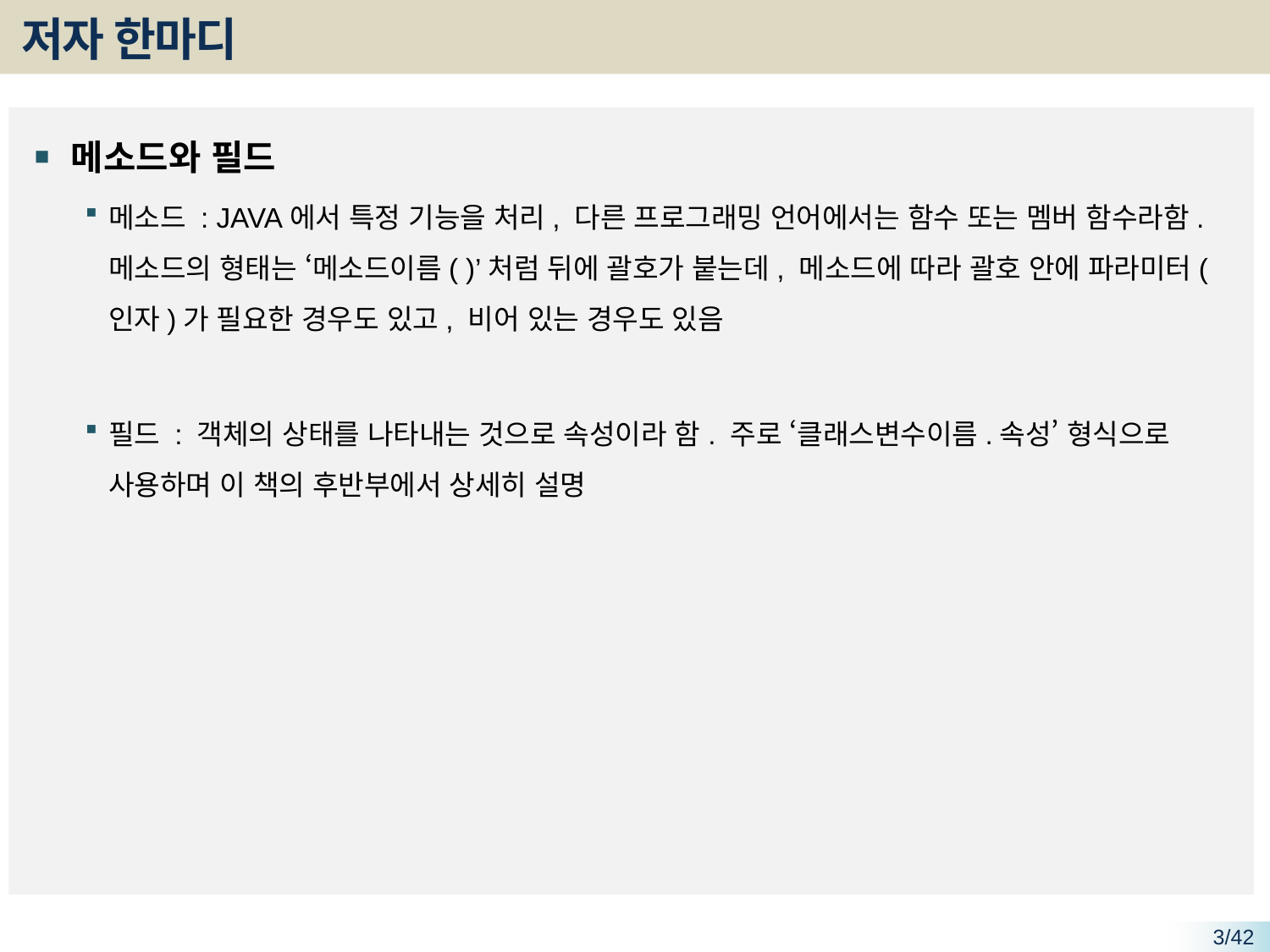

# 저자 한마디
메소드와 필드
메소드 : JAVA에서 특정 기능을 처리, 다른 프로그래밍 언어에서는 함수 또는 멤버 함수라함. 메소드의 형태는 ‘메소드이름( )’처럼 뒤에 괄호가 붙는데, 메소드에 따라 괄호 안에 파라미터(인자)가 필요한 경우도 있고, 비어 있는 경우도 있음

필드 : 객체의 상태를 나타내는 것으로 속성이라 함. 주로 ‘클래스변수이름.속성’ 형식으로 사용하며 이 책의 후반부에서 상세히 설명